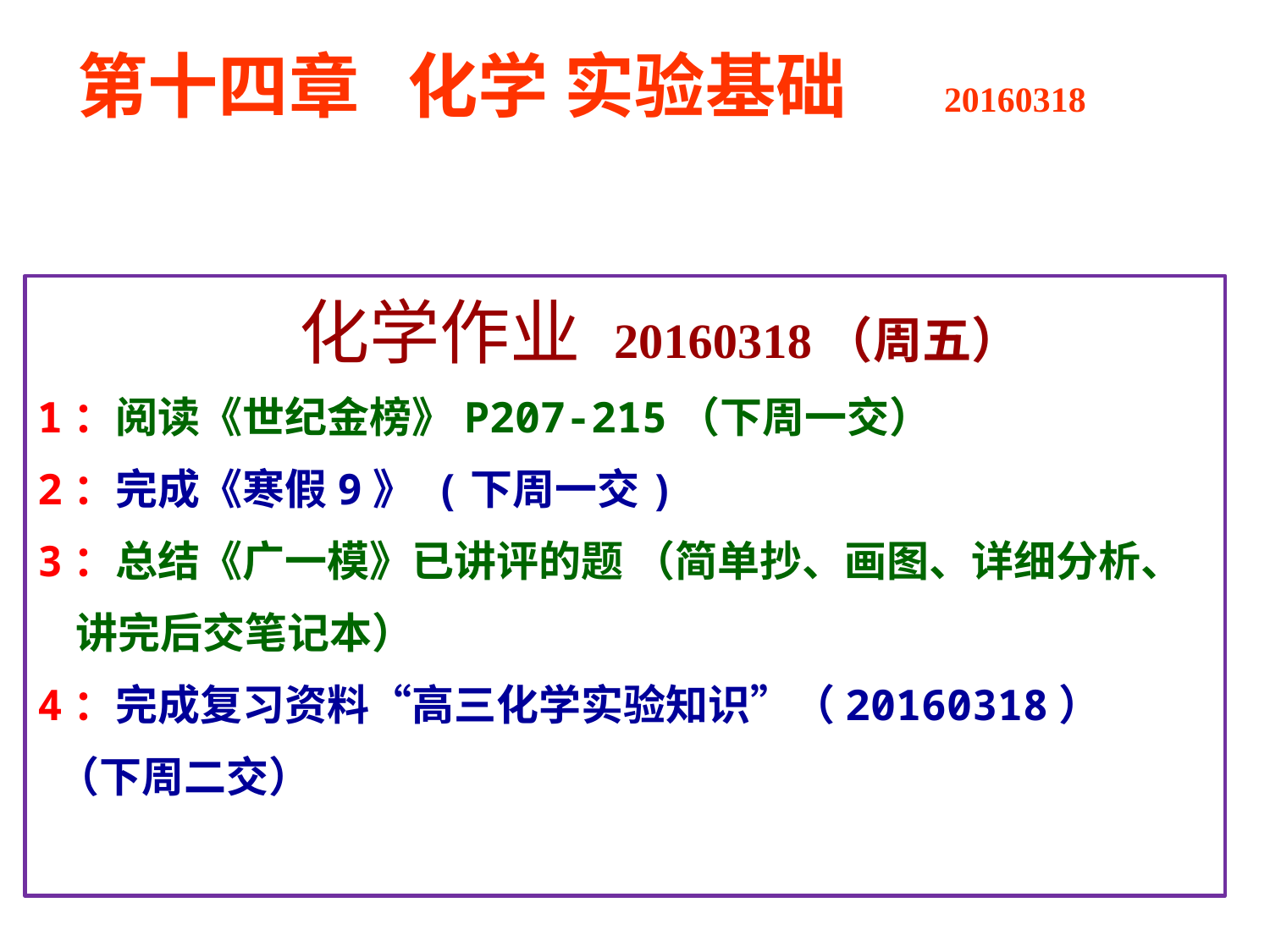

第十四章   化学 实验基础     20160318
          化学作业 20160318（周五）
1：阅读《世纪金榜》P207-215（下周一交）
2：完成《寒假9》 (下周一交)
3：总结《广一模》已讲评的题 （简单抄、画图、详细分析、
   讲完后交笔记本）
4：完成复习资料“高三化学实验知识”（20160318）
 （下周二交）